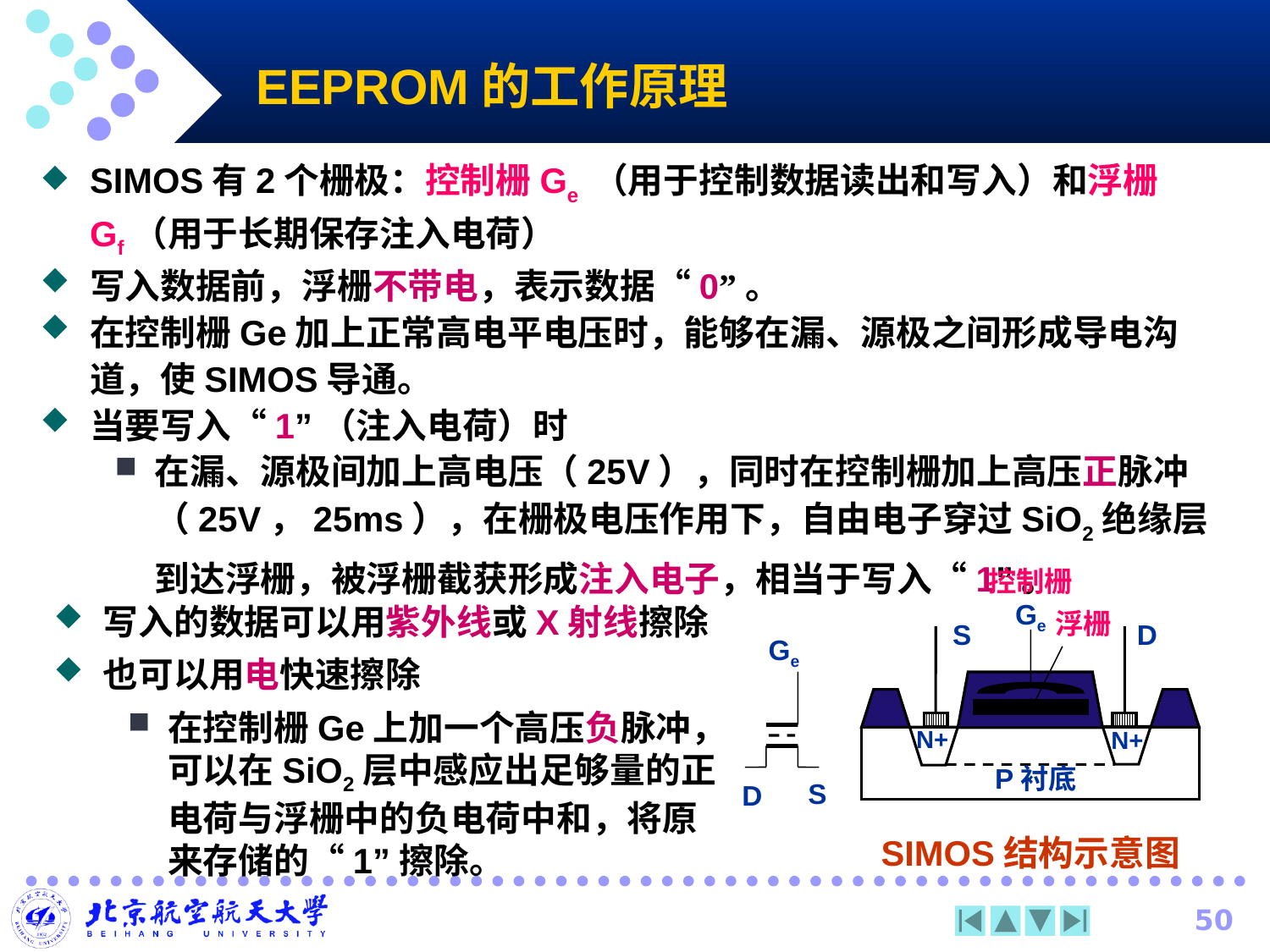

EEPROM的工作原理
SIMOS有2个栅极：控制栅Ge （用于控制数据读出和写入）和浮栅Gf（用于长期保存注入电荷）
写入数据前，浮栅不带电，表示数据“0”。
在控制栅Ge加上正常高电平电压时，能够在漏、源极之间形成导电沟道，使SIMOS导通。
当要写入“1”（注入电荷）时
在漏、源极间加上高电压（25V），同时在控制栅加上高压正脉冲（25V，25ms），在栅极电压作用下，自由电子穿过SiO2绝缘层到达浮栅，被浮栅截获形成注入电子，相当于写入“1”。
控制栅
Ge
浮栅
S
D

N+
N+

P衬底

写入的数据可以用紫外线或X射线擦除
也可以用电快速擦除
在控制栅Ge上加一个高压负脉冲，可以在SiO2层中感应出足够量的正电荷与浮栅中的负电荷中和，将原来存储的“1”擦除。
Ge

S
D
SIMOS结构示意图
50